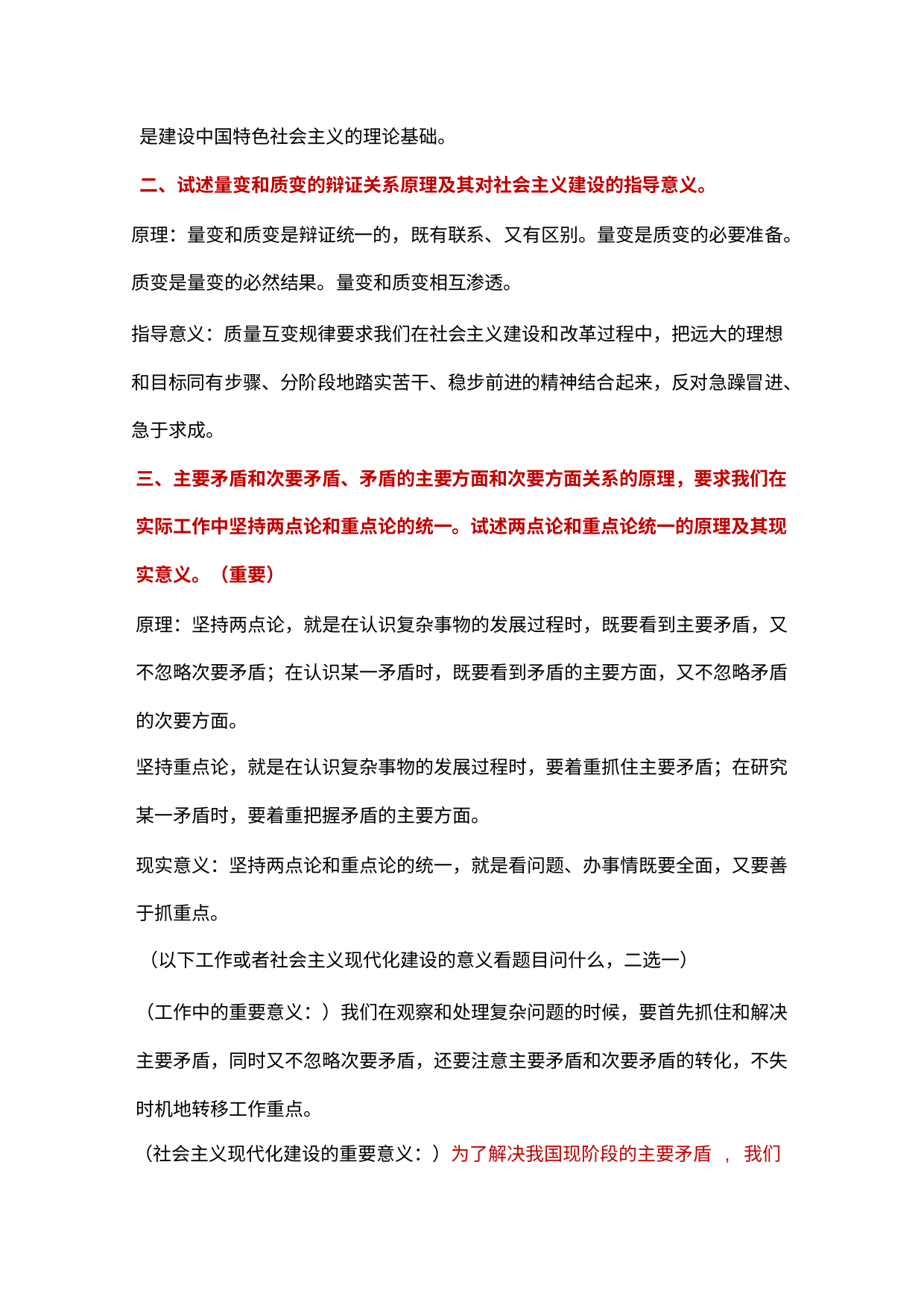

是建设中国特色社会主义的理论基础。
二、试述量变和质变的辩证关系原理及其对社会主义建设的指导意义。
原理：量变和质变是辩证统一的，既有联系、又有区别。量变是质变的必要准备。

质变是量变的必然结果。量变和质变相互渗透。
指导意义：质量互变规律要求我们在社会主义建设和改革过程中，把远大的理想

和目标同有步骤、分阶段地踏实苦干、稳步前进的精神结合起来，反对急躁冒进、

急于求成。
三、主要矛盾和次要矛盾、矛盾的主要方面和次要方面关系的原理，要求我们在

实际工作中坚持两点论和重点论的统一。试述两点论和重点论统一的原理及其现

实意义。（重要）
原理：坚持两点论，就是在认识复杂事物的发展过程时，既要看到主要矛盾，又

不忽略次要矛盾；在认识某一矛盾时，既要看到矛盾的主要方面，又不忽略矛盾

的次要方面。
坚持重点论，就是在认识复杂事物的发展过程时，要着重抓住主要矛盾；在研究

某一矛盾时，要着重把握矛盾的主要方面。
现实意义：坚持两点论和重点论的统一，就是看问题、办事情既要全面，又要善

于抓重点。
（以下工作或者社会主义现代化建设的意义看题目问什么，二选一）
（工作中的重要意义：）我们在观察和处理复杂问题的时候，要首先抓住和解决

主要矛盾，同时又不忽略次要矛盾，还要注意主要矛盾和次要矛盾的转化，不失

时机地转移工作重点。
（社会主义现代化建设的重要意义：）为了解决我国现阶段的主要矛盾  ,  我们